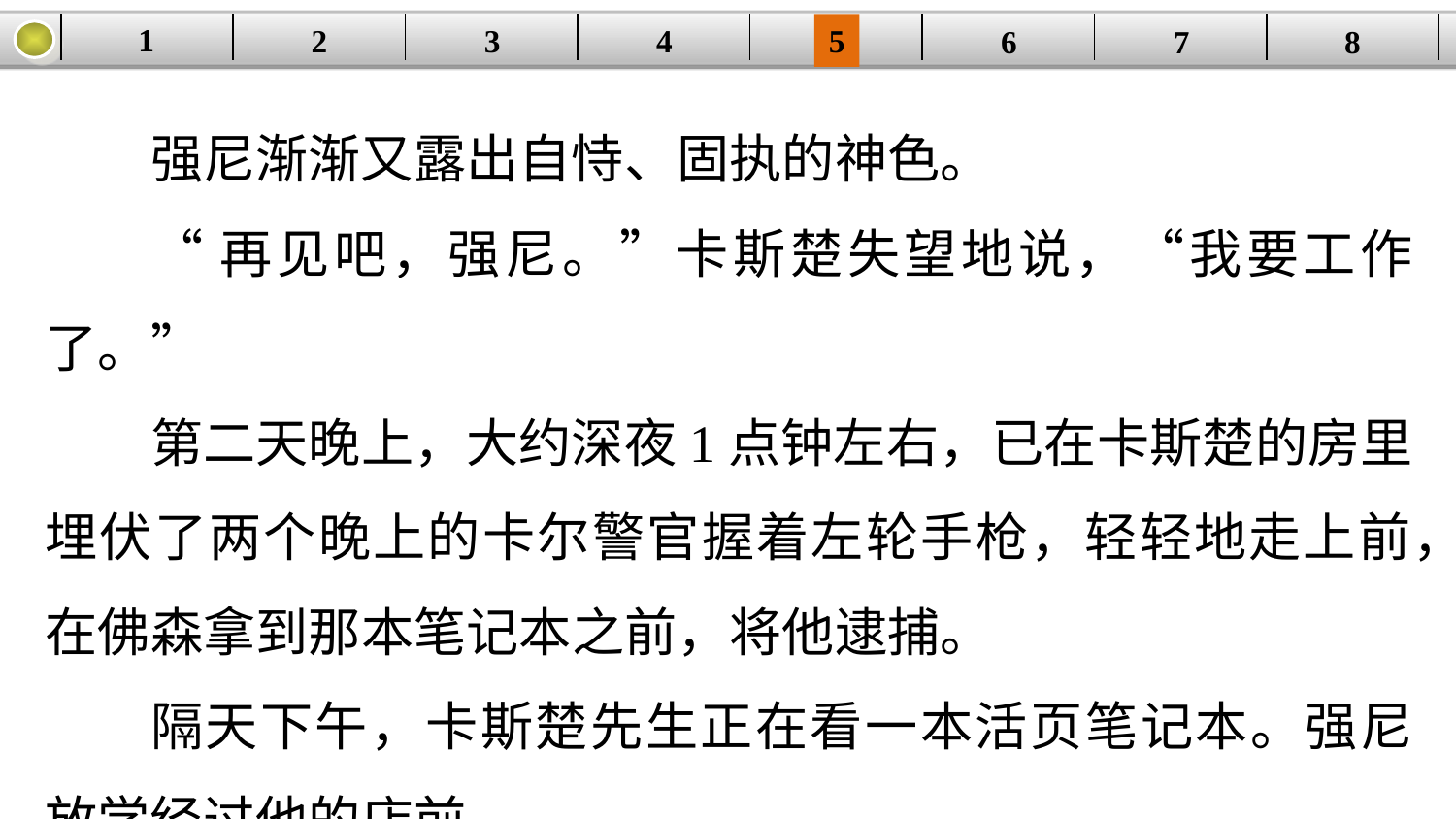

1
2
3
4
|  |  |  |  |  |  |  |  |
| --- | --- | --- | --- | --- | --- | --- | --- |
5
6
7
8

强尼渐渐又露出自恃、固执的神色。
“再见吧，强尼。”卡斯楚失望地说，“我要工作了。”
第二天晚上，大约深夜1点钟左右，已在卡斯楚的房里埋伏了两个晚上的卡尔警官握着左轮手枪，轻轻地走上前，在佛森拿到那本笔记本之前，将他逮捕。
隔天下午，卡斯楚先生正在看一本活页笔记本。强尼放学经过他的店前。